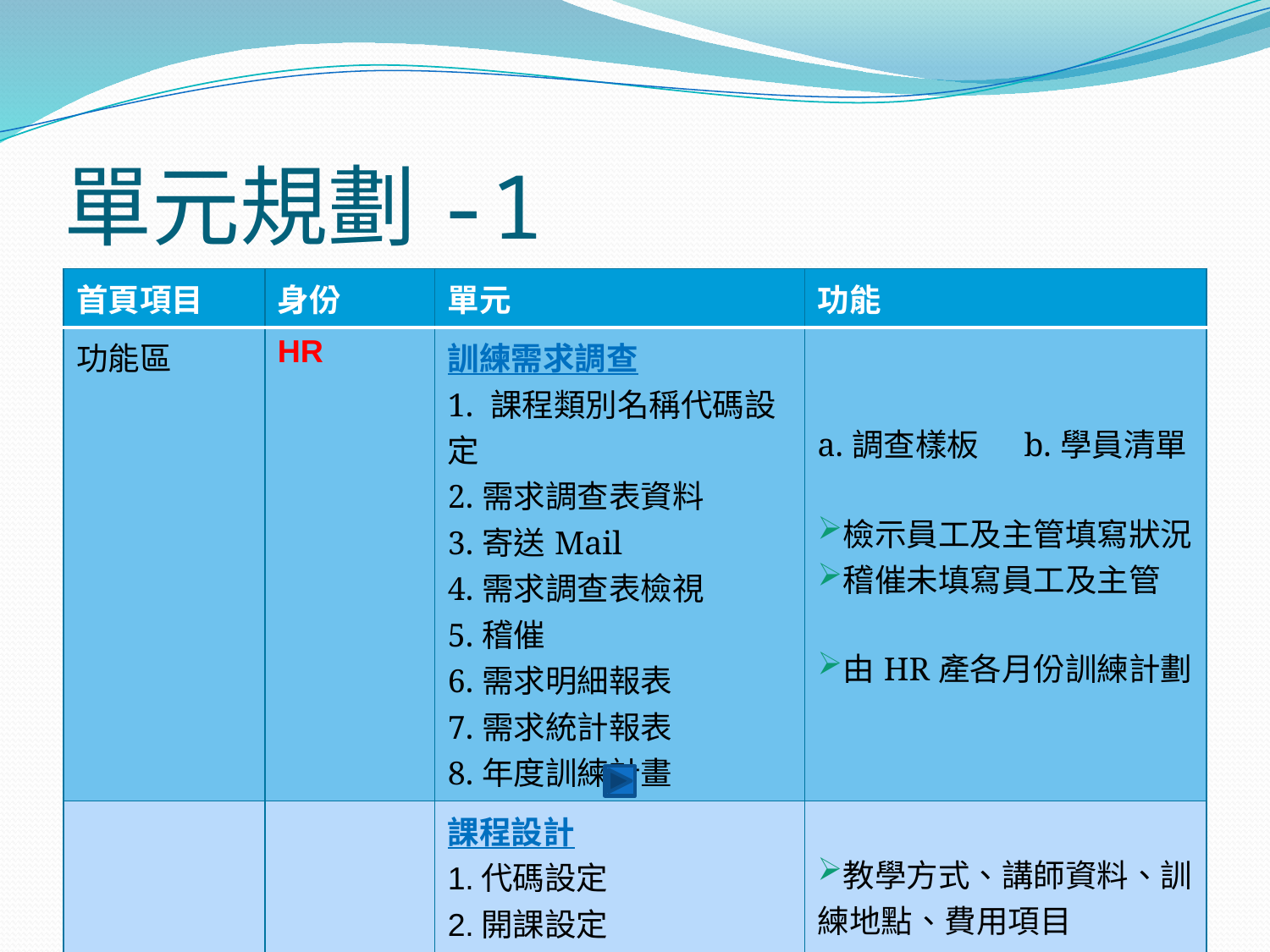

# 單元規劃-1
| 首頁項目 | 身份 | 單元 | 功能 |
| --- | --- | --- | --- |
| 功能區 | HR | 訓練需求調查 1. 課程類別名稱代碼設定 2.需求調查表資料 3.寄送Mail 4.需求調查表檢視 5.稽催 6.需求明細報表 7.需求統計報表 8.年度訓練計畫 | a.調查樣板 b.學員清單 檢示員工及主管填寫狀況 稽催未填寫員工及主管 由HR產各月份訓練計劃 |
|  |  | 課程設計 1.代碼設定 2.開課設定 3.Mail通知講師填寫教案 4.課程管理 5.發佈課程 | 教學方式、講師資料、訓練地點、費用項目 |